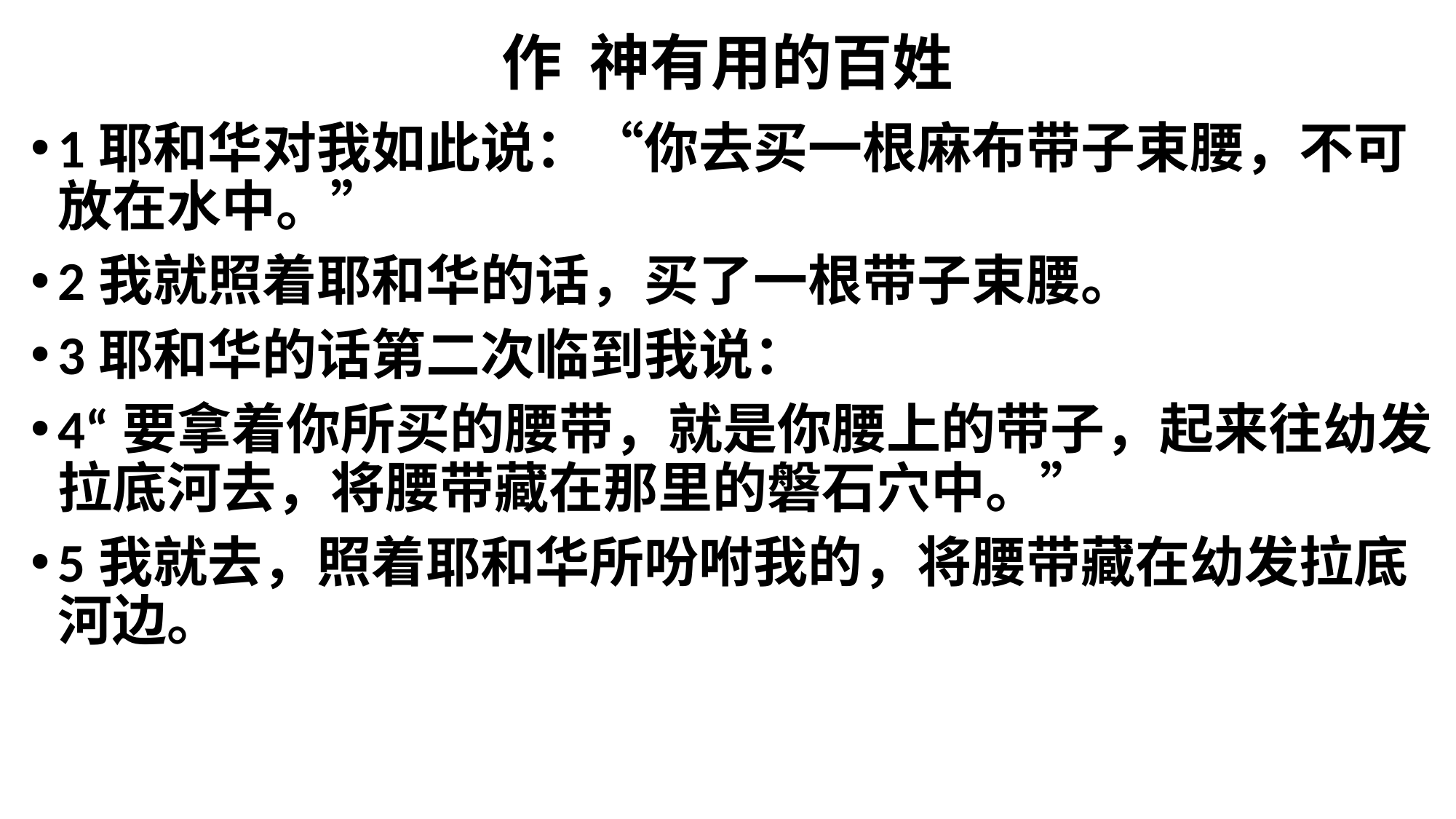

# 作  神有用的百姓
1耶和华对我如此说：“你去买一根麻布带子束腰，不可放在水中。”
2我就照着耶和华的话，买了一根带子束腰。
3耶和华的话第二次临到我说：
4“要拿着你所买的腰带，就是你腰上的带子，起来往幼发拉底河去，将腰带藏在那里的磐石穴中。”
5我就去，照着耶和华所吩咐我的，将腰带藏在幼发拉底河边。